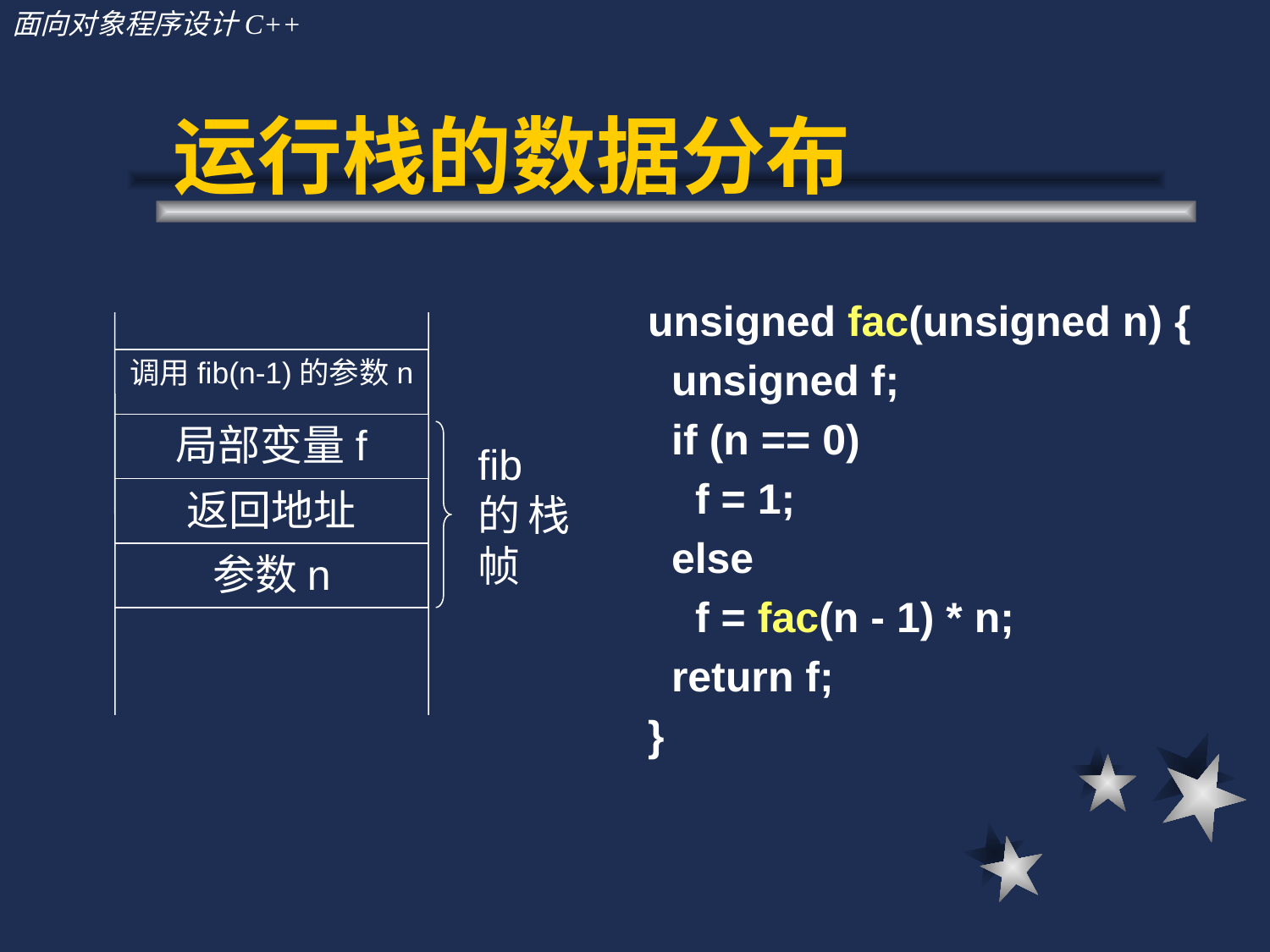

# 运行栈的数据分布
unsigned fac(unsigned n) {
  unsigned f;
  if (n == 0)
    f = 1;
  else
    f = fac(n - 1) * n;
  return f;
}
调用fib(n-1)的参数n
局部变量f

fib的栈帧
返回地址

参数n
8